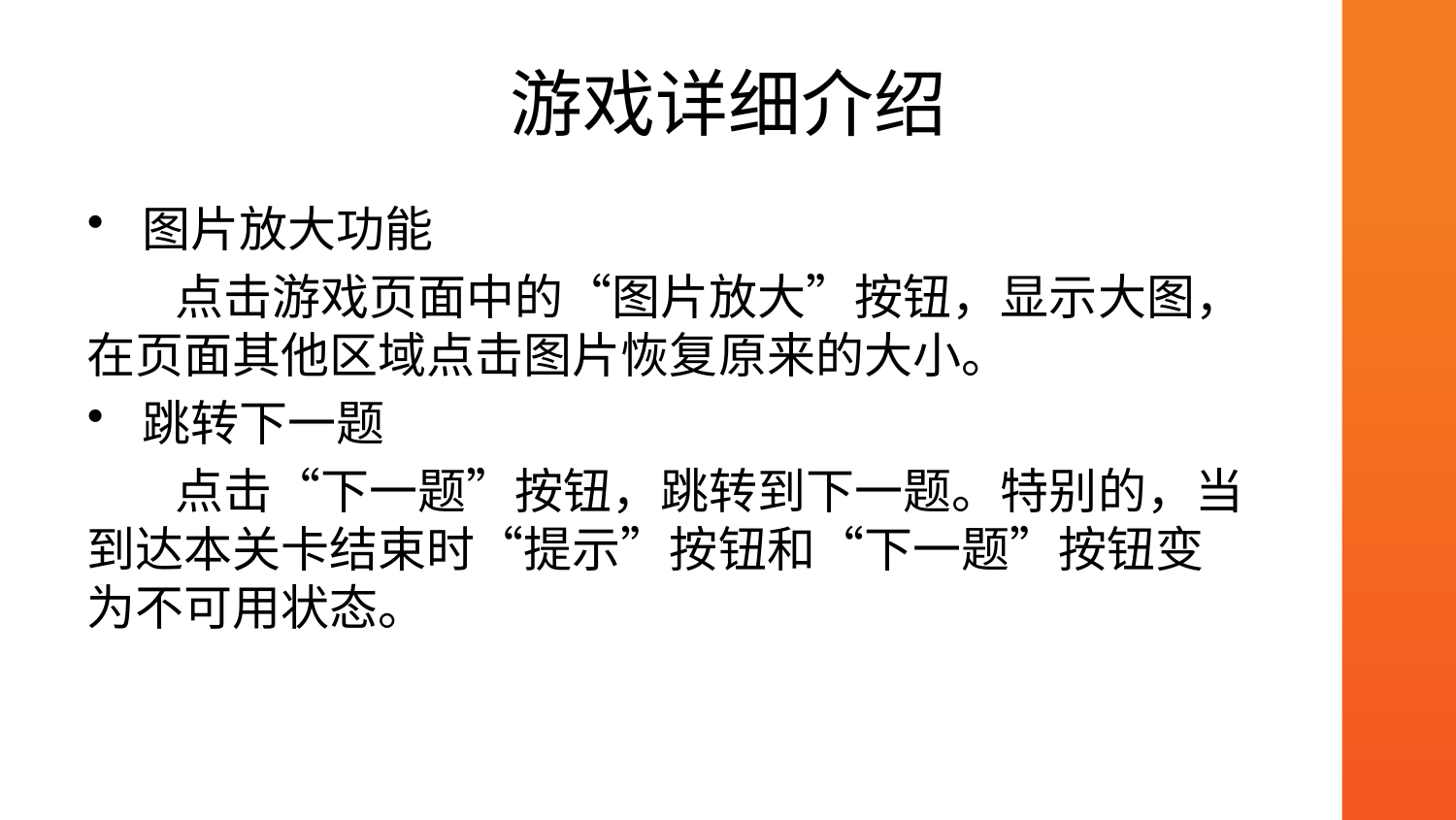

# 游戏详细介绍
图片放大功能
       点击游戏页面中的“图片放大”按钮，显示大图，在页面其他区域点击图片恢复原来的大小。
跳转下一题
       点击“下一题”按钮，跳转到下一题。特别的，当到达本关卡结束时“提示”按钮和“下一题”按钮变为不可用状态。